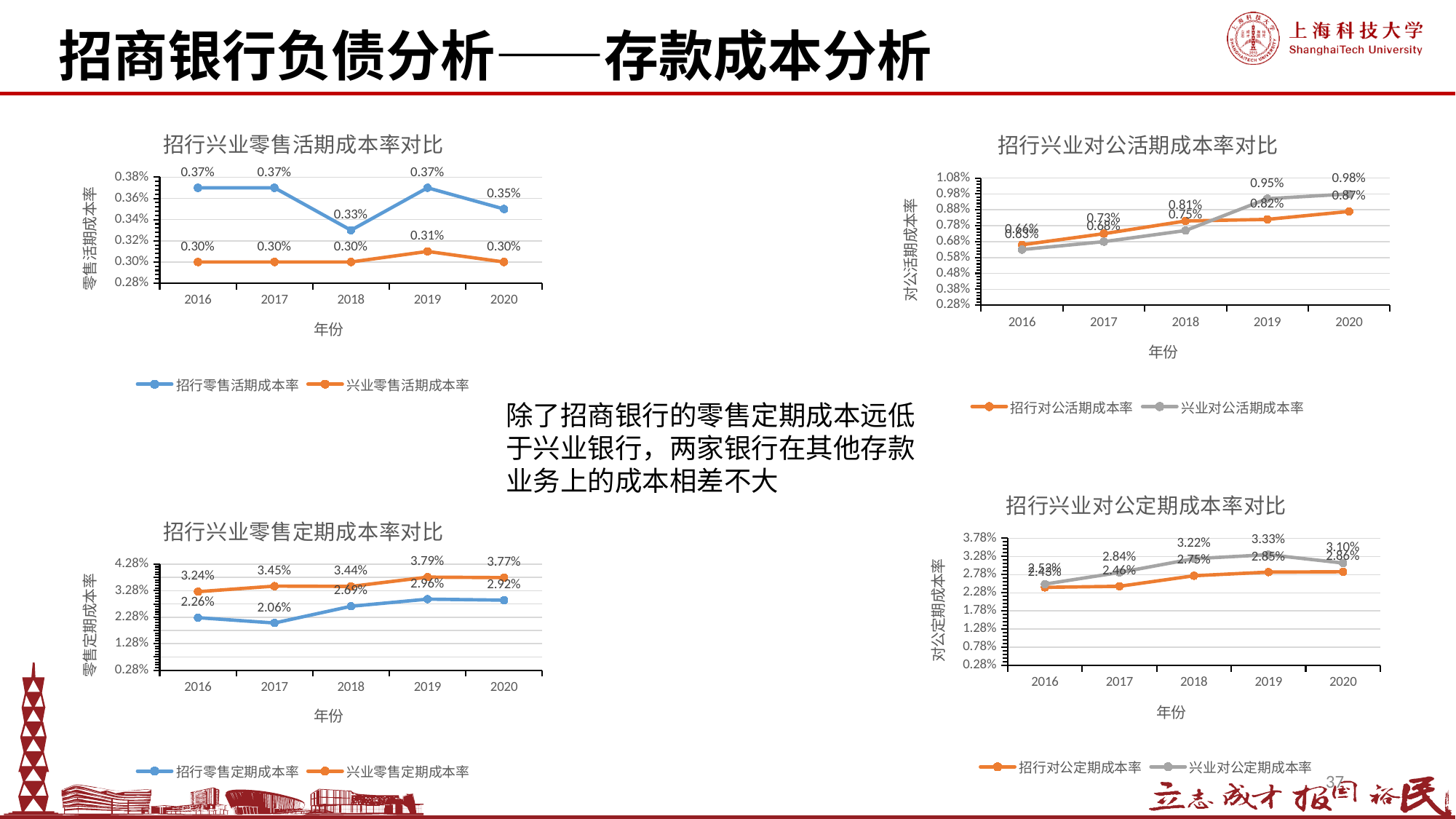

招商银行负债分析——存款成本分析

### Chart: 招行兴业零售活期成本率对比

| Category | 招行零售活期成本率 | 兴业零售活期成本率 |
|---|---|---|
| 2016 | 0.0037 | 0.003 |
| 2017 | 0.0037 | 0.003 |
| 2018 | 0.0033 | 0.003 |
| 2019 | 0.0037 | 0.0031 |
| 2020 | 0.0034999999999999996 | 0.003 |

### Chart: 招行兴业对公活期成本率对比

| Category | 招行对公活期成本率 | 兴业对公活期成本率 |
|---|---|---|
| 2016 | 0.0066 | 0.0063 |
| 2017 | 0.0073 | 0.0068000000000000005 |
| 2018 | 0.008100000000000001 | 0.0075 |
| 2019 | 0.008199999999999999 | 0.0095 |
| 2020 | 0.0087 | 0.0098 |
除了招商银行的零售定期成本远低于兴业银行，两家银行在其他存款业务上的成本相差不大

### Chart: 招行兴业对公定期成本率对比

| Category | 招行对公定期成本率 | 兴业对公定期成本率 |
|---|---|---|
| 2016 | 0.024300000000000002 | 0.0252 |
| 2017 | 0.0246 | 0.028399999999999998 |
| 2018 | 0.0275 | 0.0322 |
| 2019 | 0.0285 | 0.0333 |
| 2020 | 0.0286 | 0.031 |

### Chart: 招行兴业零售定期成本率对比

| Category | 招行零售定期成本率 | 兴业零售定期成本率 |
|---|---|---|
| 2016 | 0.0226 | 0.032400000000000005 |
| 2017 | 0.0206 | 0.0345 |
| 2018 | 0.0269 | 0.0344 |
| 2019 | 0.0296 | 0.0379 |
| 2020 | 0.0292 | 0.0377 |
37